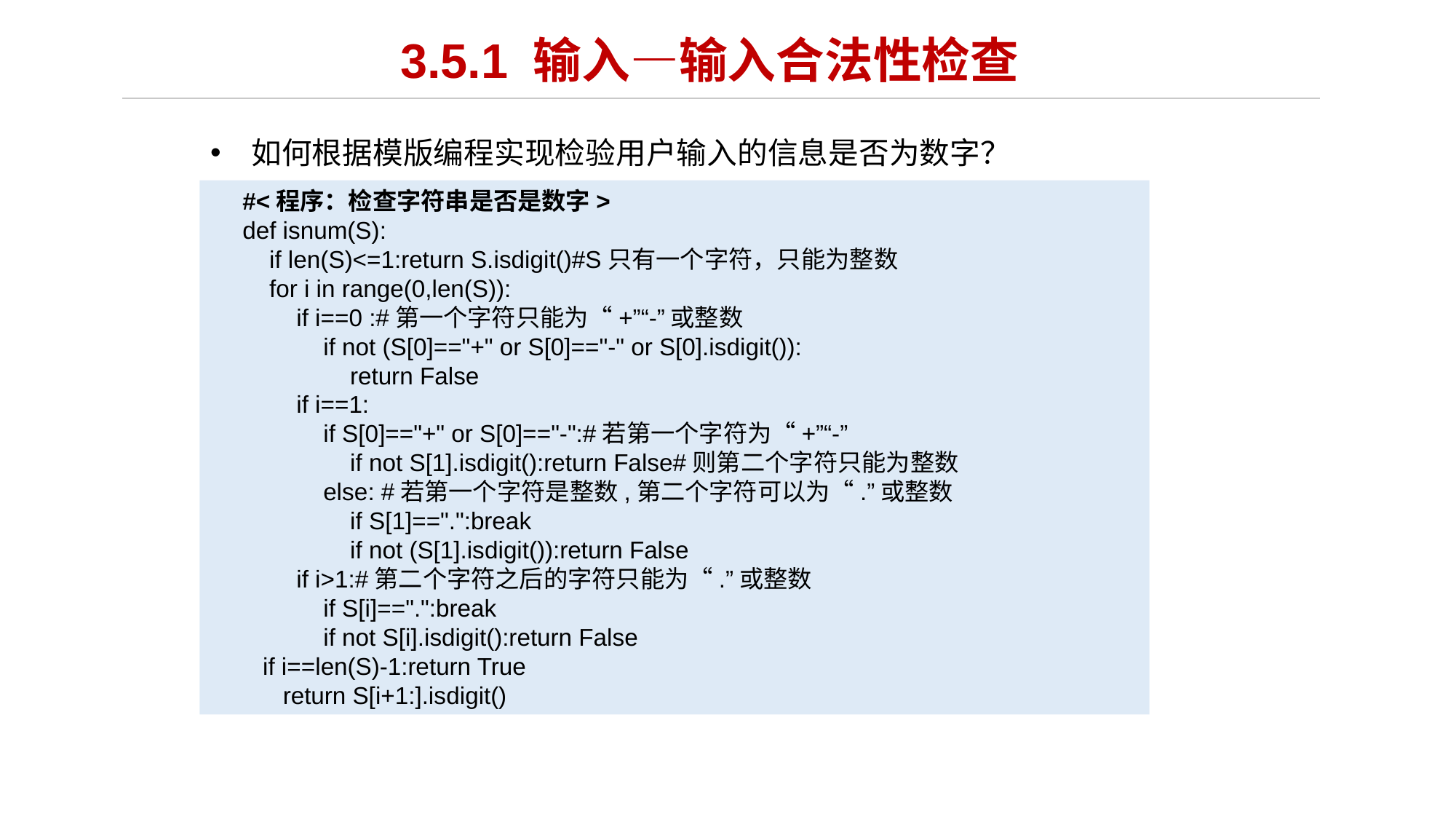

# 3.5.1 输入—输入合法性检查
如何根据模版编程实现检验用户输入的信息是否为数字？
#<程序：检查字符串是否是数字>
def isnum(S):
    if len(S)<=1:return S.isdigit()#S只有一个字符，只能为整数
    for i in range(0,len(S)):
        if i==0 :#第一个字符只能为“+”“-”或整数
            if not (S[0]=="+" or S[0]=="-" or S[0].isdigit()):
                return False
        if i==1:
            if S[0]=="+" or S[0]=="-":#若第一个字符为“+”“-”
                if not S[1].isdigit():return False#则第二个字符只能为整数
            else: #若第一个字符是整数,第二个字符可以为“.”或整数
                if S[1]==".":break
                if not (S[1].isdigit()):return False
        if i>1:#第二个字符之后的字符只能为“.”或整数
            if S[i]==".":break
            if not S[i].isdigit():return False
   if i==len(S)-1:return True
      return S[i+1:].isdigit()